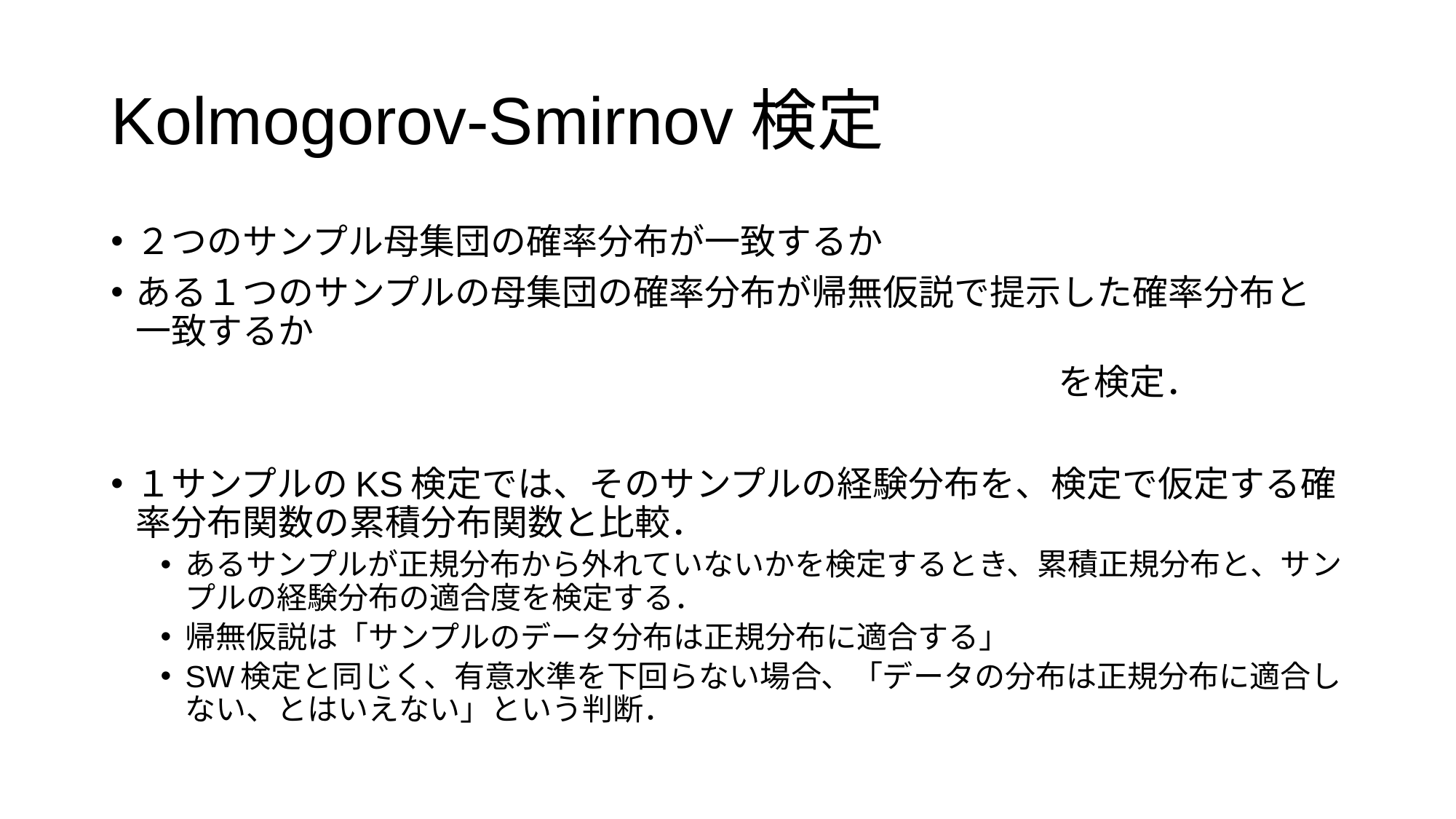

# Kolmogorov-Smirnov検定
２つのサンプル母集団の確率分布が一致するか
ある１つのサンプルの母集団の確率分布が帰無仮説で提示した確率分布と一致するか
	　　　　　　　　　　　　　　　　　　　　　　　　を検定．

１サンプルのKS検定では、そのサンプルの経験分布を、検定で仮定する確率分布関数の累積分布関数と比較．
あるサンプルが正規分布から外れていないかを検定するとき、累積正規分布と、サンプルの経験分布の適合度を検定する．
帰無仮説は「サンプルのデータ分布は正規分布に適合する」
SW検定と同じく、有意水準を下回らない場合、「データの分布は正規分布に適合しない、とはいえない」という判断．